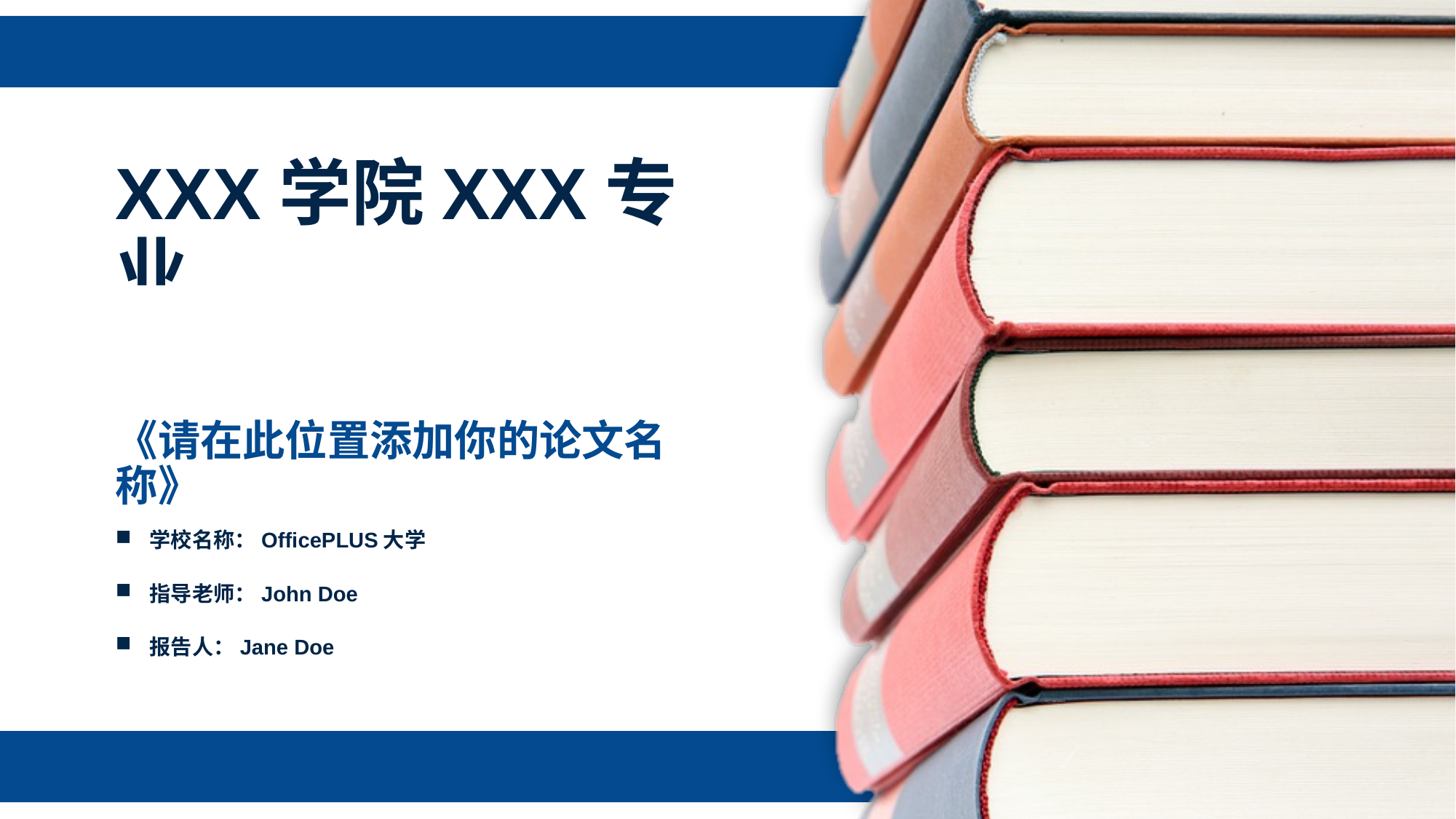

XXX学院XXX专业
毕业论文答辩
《请在此位置添加你的论文名称》
学校名称：OfficePLUS大学
指导老师：John Doe
报告人：Jane Doe